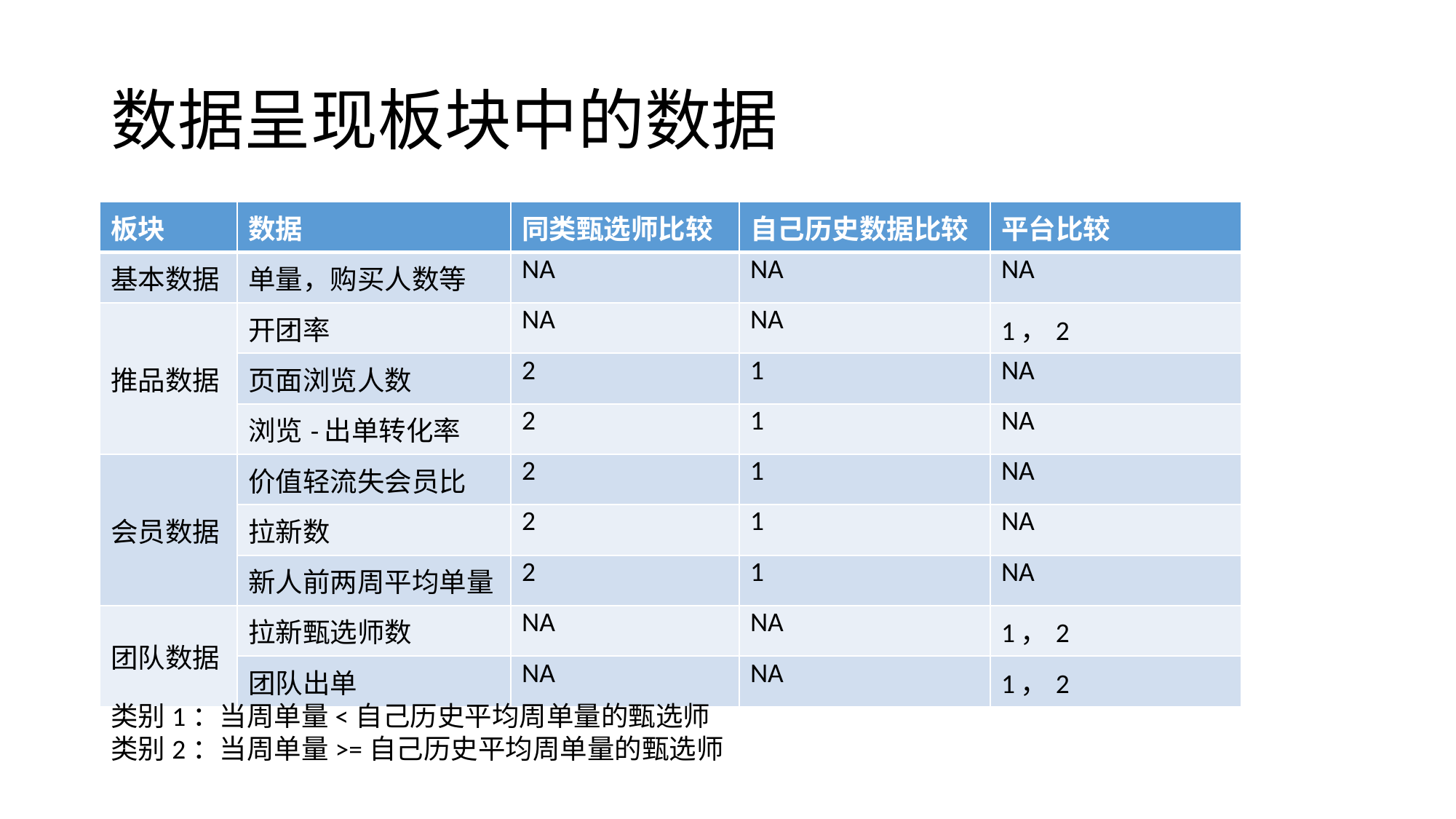

# 数据呈现板块中的数据
| 板块 | 数据 | 同类甄选师比较 | 自己历史数据比较 | 平台比较 |
| --- | --- | --- | --- | --- |
| 基本数据 | 单量，购买人数等 | NA | NA | NA |
| 推品数据 | 开团率 | NA | NA | 1，2 |
|  | 页面浏览人数 | 2 | 1 | NA |
|  | 浏览-出单转化率 | 2 | 1 | NA |
| 会员数据 | 价值轻流失会员比 | 2 | 1 | NA |
|  | 拉新数 | 2 | 1 | NA |
|  | 新人前两周平均单量 | 2 | 1 | NA |
| 团队数据 | 拉新甄选师数 | NA | NA | 1，2 |
|  | 团队出单 | NA | NA | 1，2 |
类别1：当周单量<自己历史平均周单量的甄选师
类别2：当周单量>=自己历史平均周单量的甄选师